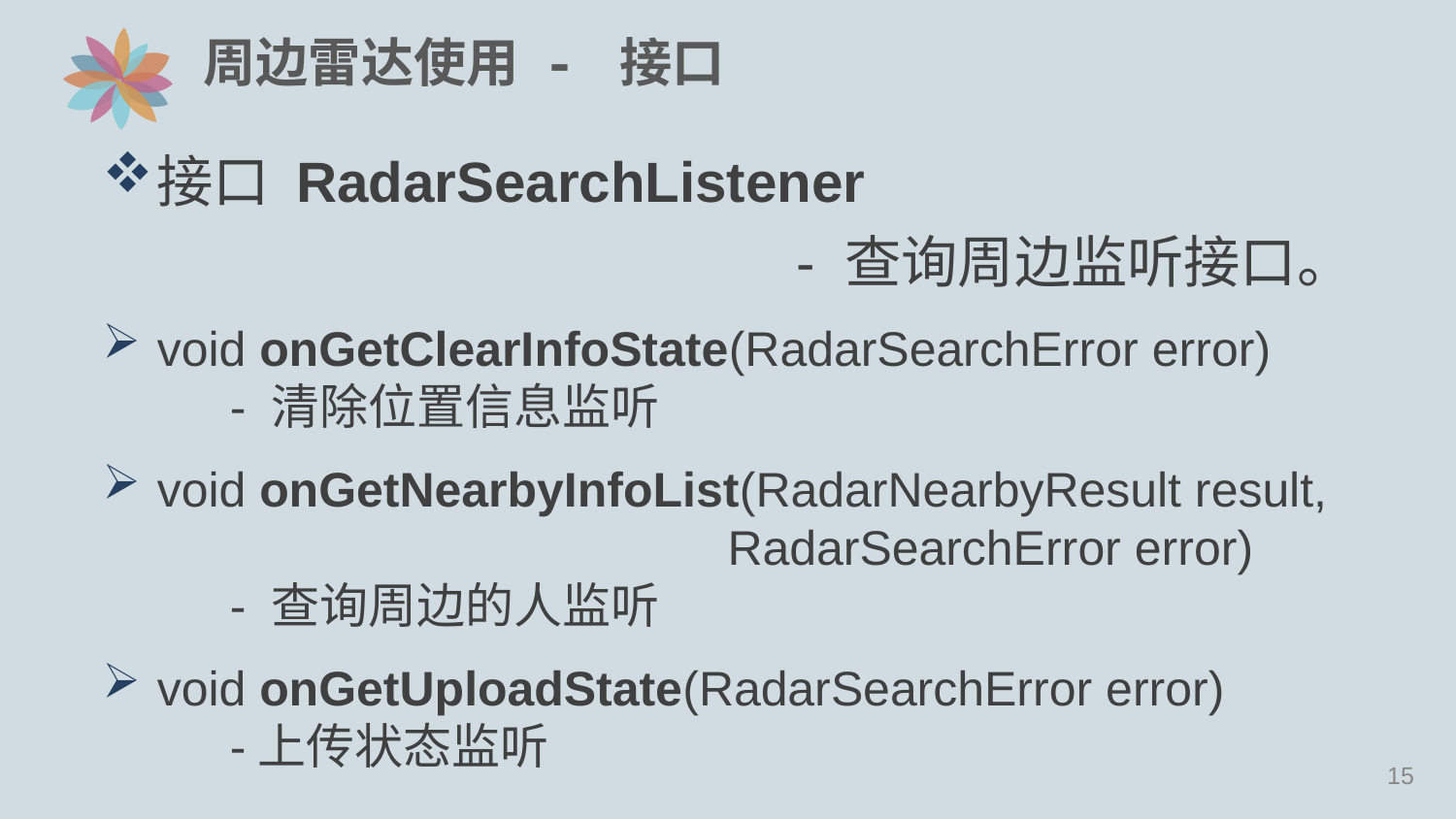

# 周边雷达使用 - 接口
接口 RadarSearchListener
                                            - 查询周边监听接口。
void onGetClearInfoState(RadarSearchError error)
- 清除位置信息监听
void onGetNearbyInfoList(RadarNearbyResult result,
                                              RadarSearchError error)
- 查询周边的人监听
void onGetUploadState(RadarSearchError error)
-上传状态监听
15